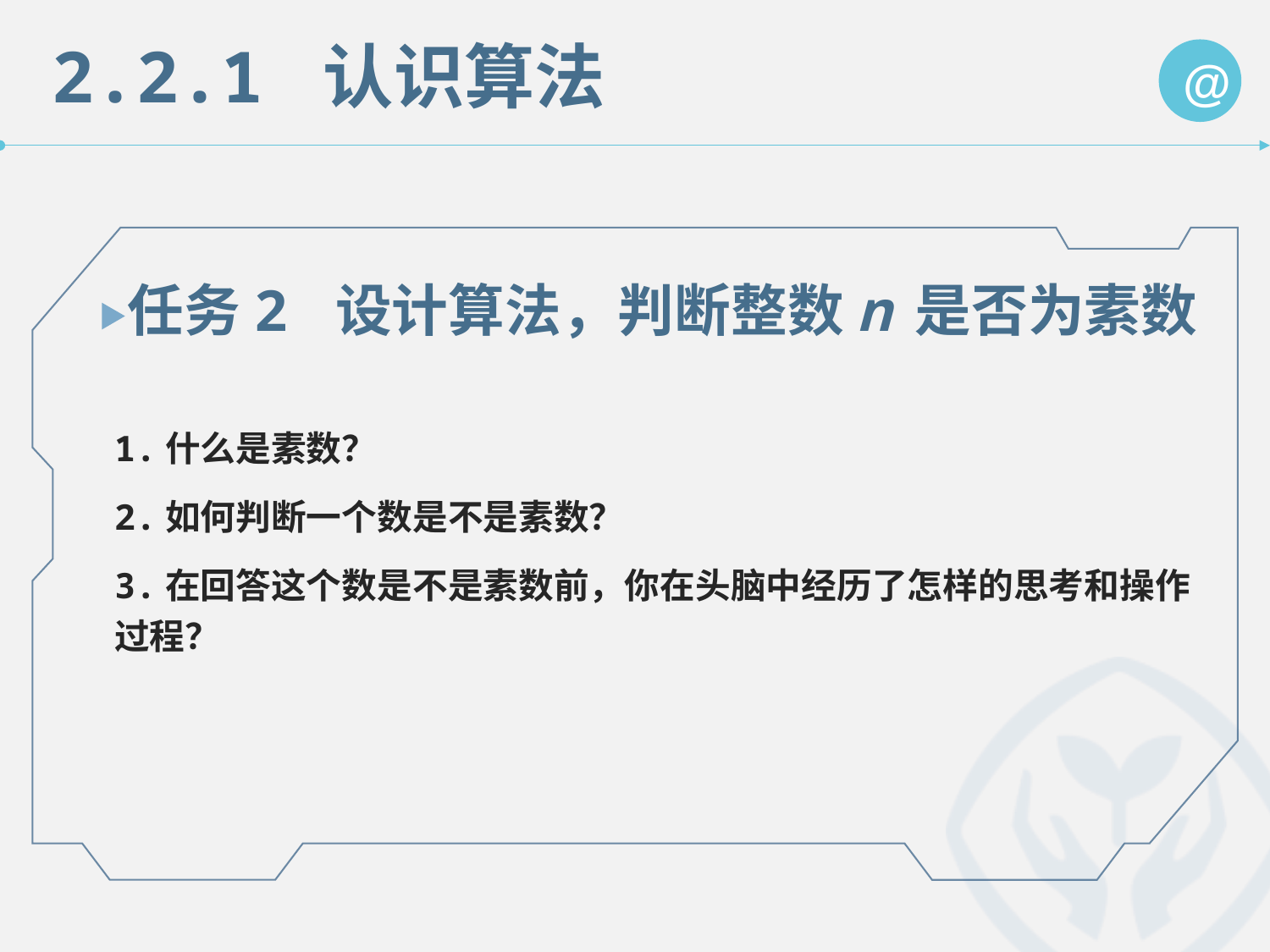

任务2 设计算法，判断整数n 是否为素数

1.什么是素数？
2.如何判断一个数是不是素数？
3.在回答这个数是不是素数前，你在头脑中经历了怎样的思考和操作过程？